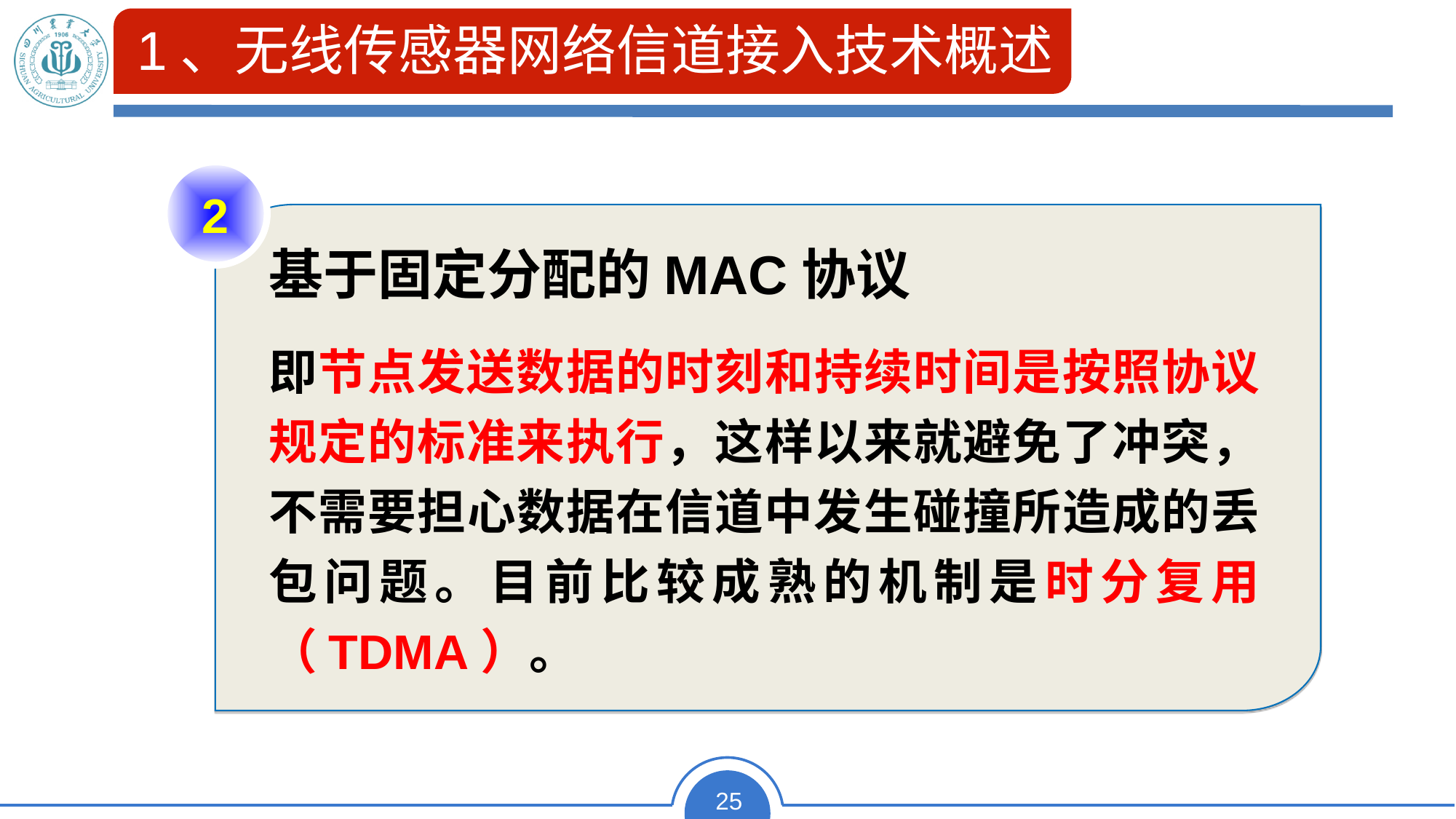

# 1、无线传感器网络信道接入技术概述
2

基于固定分配的MAC协议
即节点发送数据的时刻和持续时间是按照协议规定的标准来执行，这样以来就避免了冲突，不需要担心数据在信道中发生碰撞所造成的丢包问题。目前比较成熟的机制是时分复用（TDMA）。